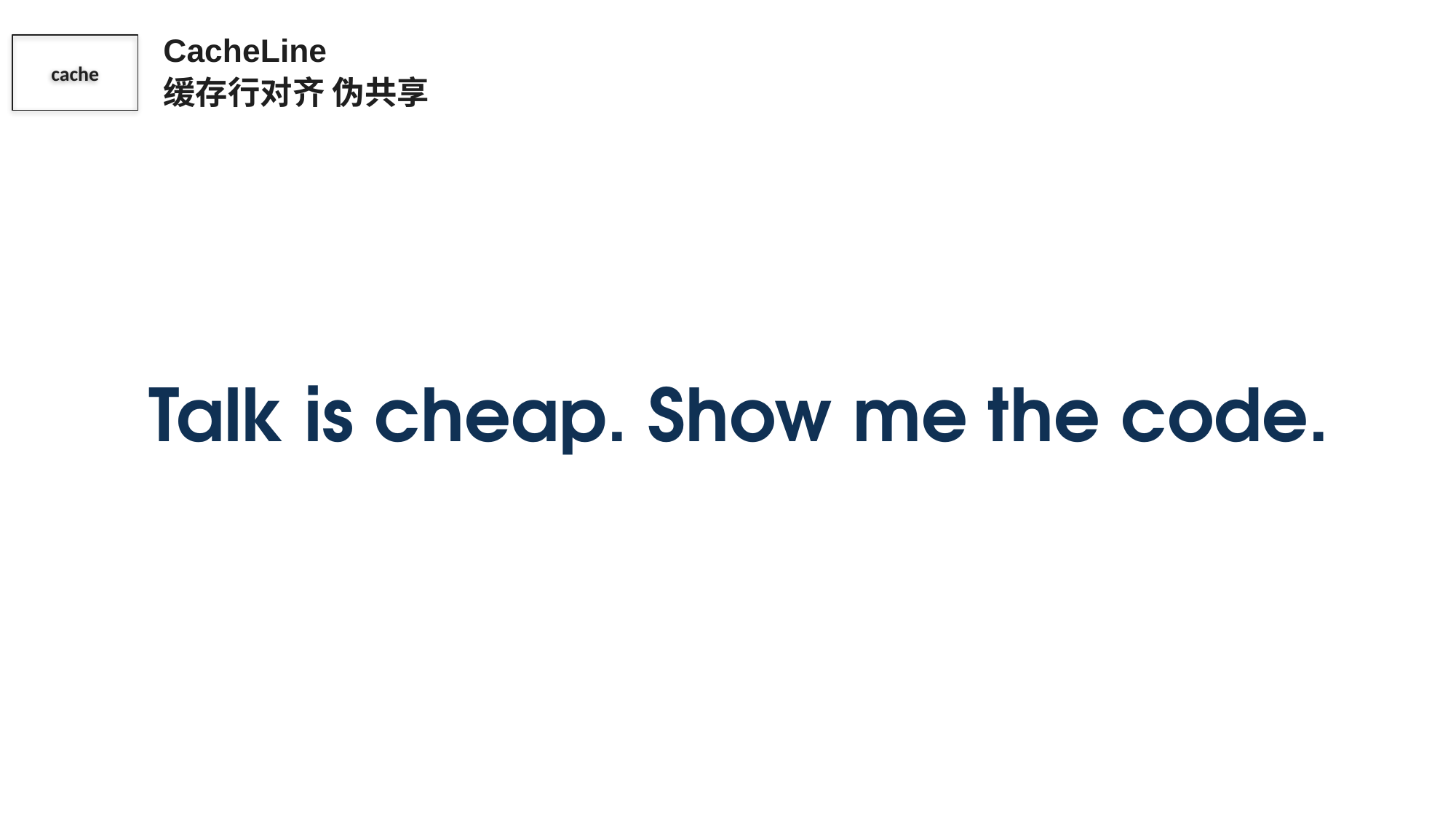

CacheLine
缓存行对齐 伪共享
cache
Talk is cheap. Show me the code.